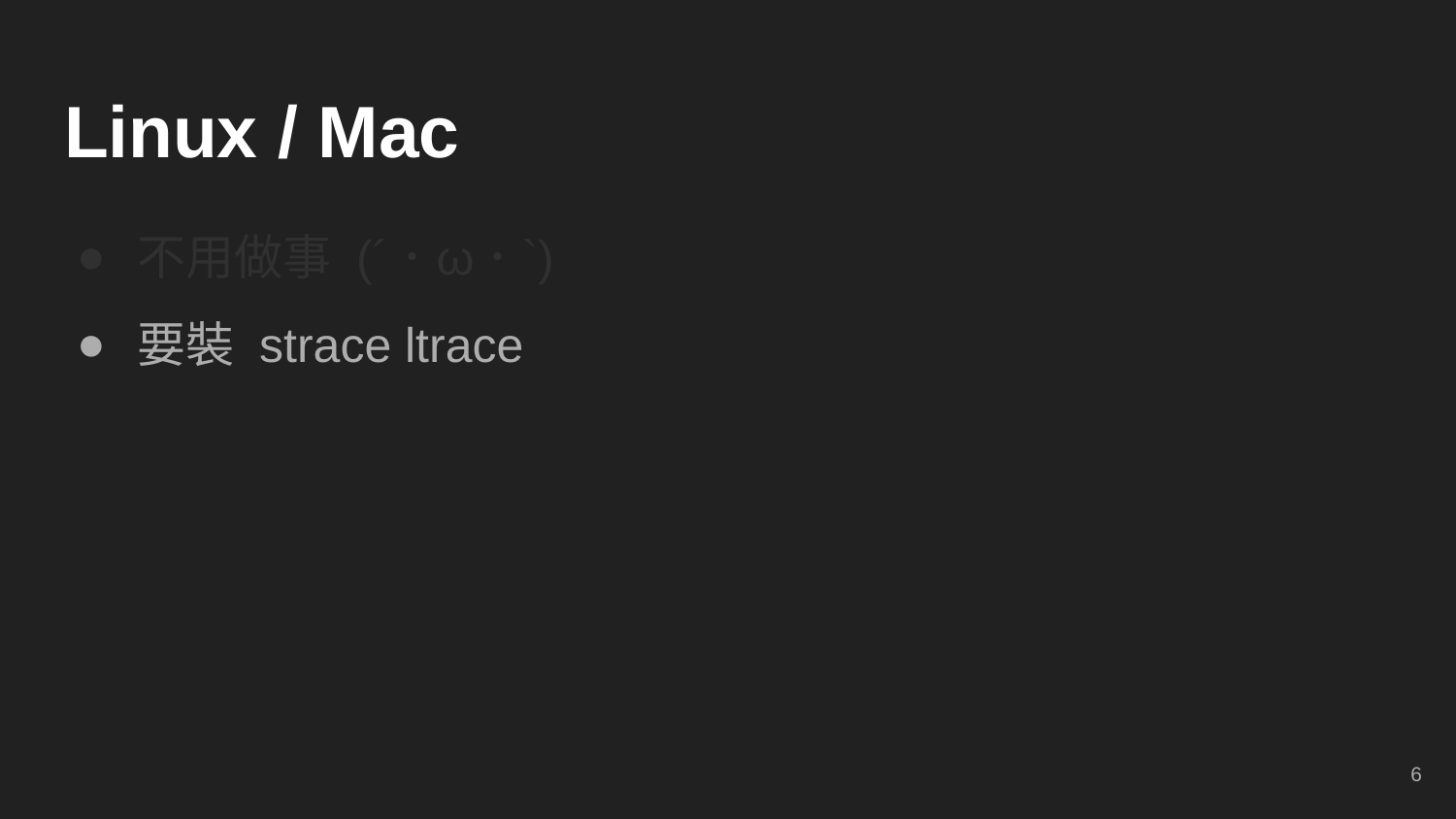

# Linux / Mac
不用做事 (´･ω･`)
要裝 strace ltrace
6